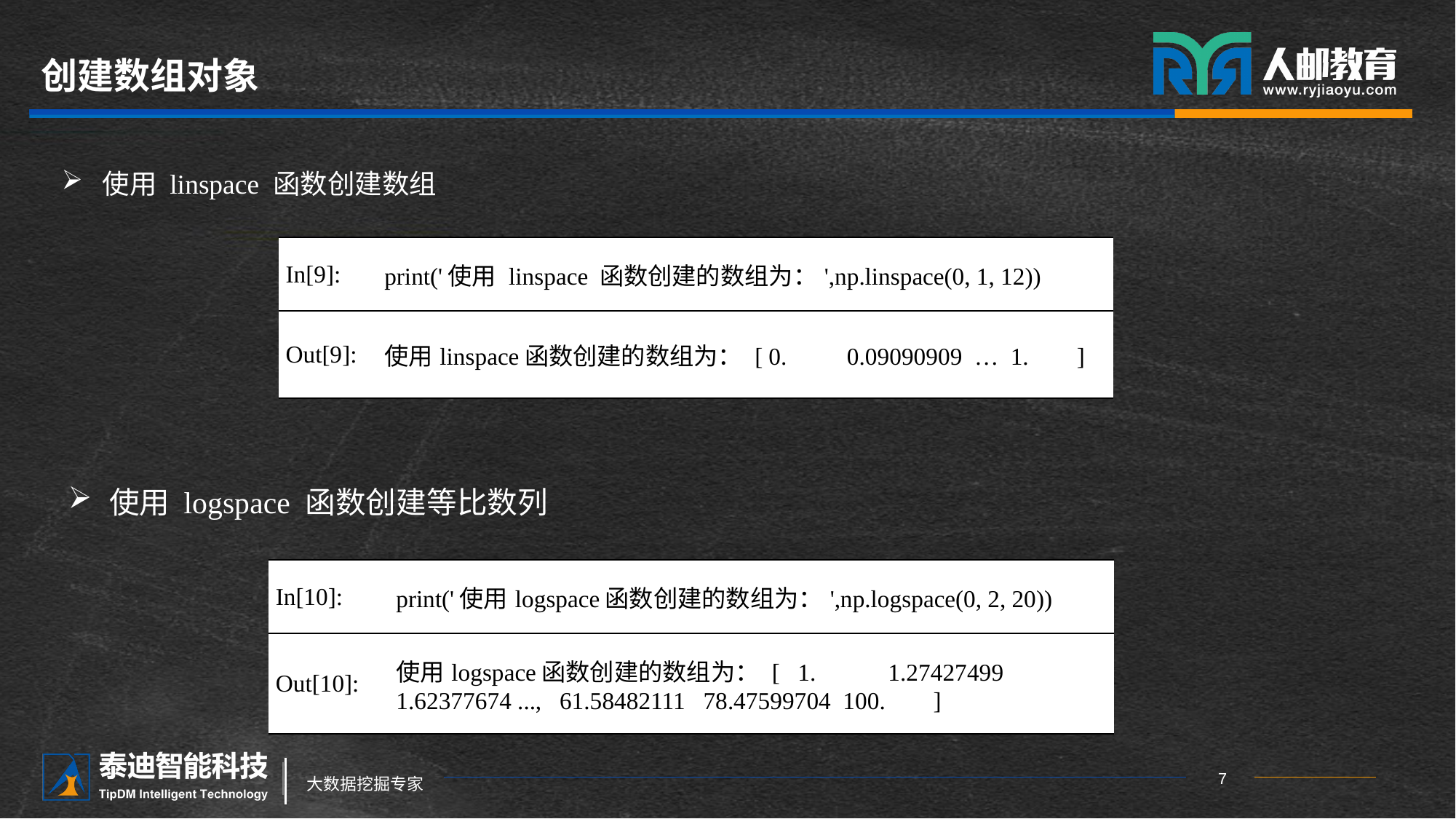

# 创建数组对象
使用 linspace 函数创建数组
| In[9]: | print('使用 linspace 函数创建的数组为：',np.linspace(0, 1, 12)) |
| --- | --- |
| Out[9]: | 使用linspace函数创建的数组为： [ 0. 0.09090909 … 1. ] |
使用 logspace 函数创建等比数列
| In[10]: | print('使用logspace函数创建的数组为：',np.logspace(0, 2, 20)) |
| --- | --- |
| Out[10]: | 使用logspace函数创建的数组为： [ 1. 1.27427499 1.62377674 ..., 61.58482111 78.47599704 100. ] |